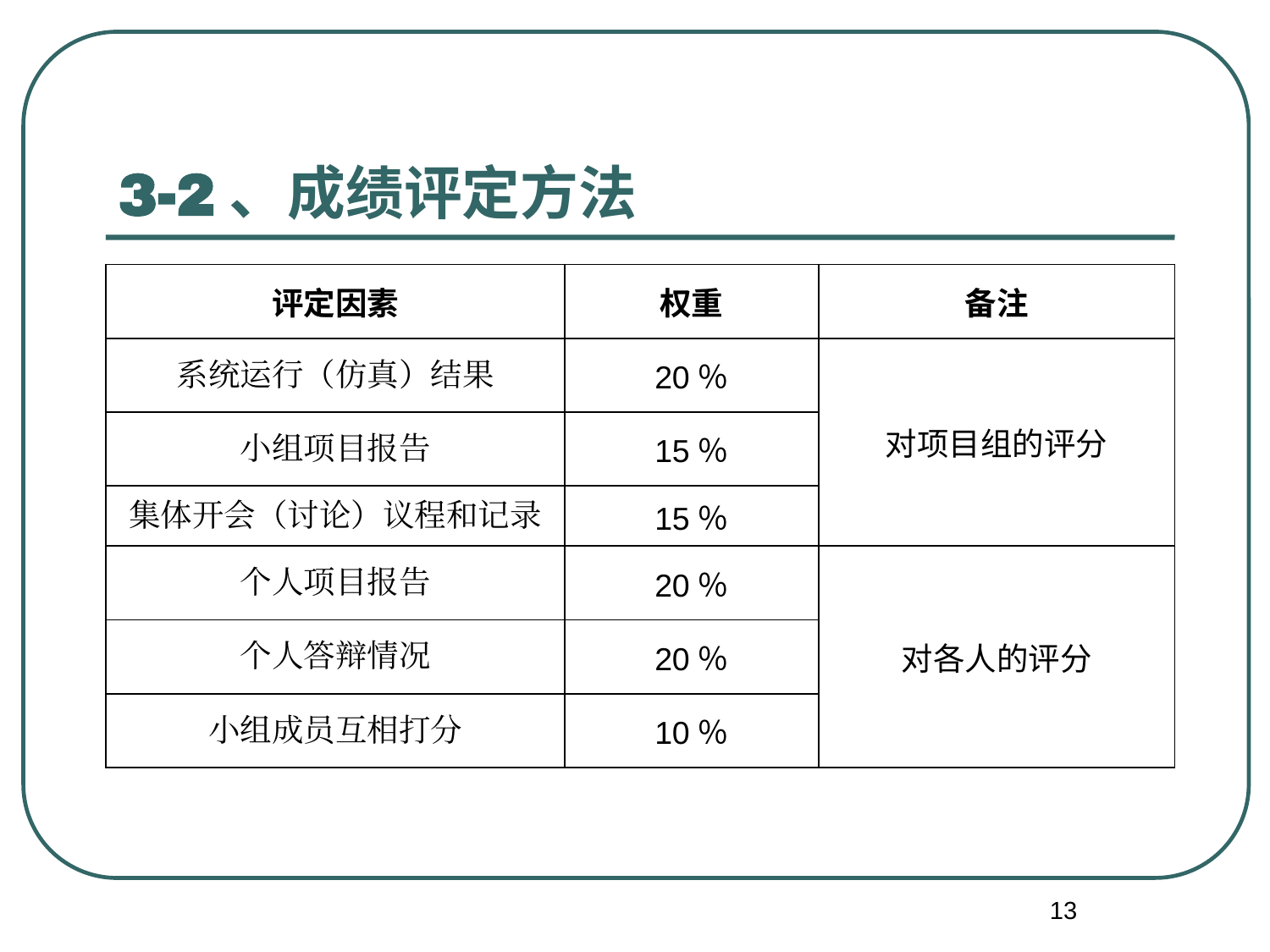

3-2、成绩评定方法
| 评定因素 | 权重 | 备注 |
| --- | --- | --- |
| 系统运行（仿真）结果 | 20％ | 对项目组的评分 |
| 小组项目报告 | 15％ |  |
| 集体开会（讨论）议程和记录 | 15％ |  |
| 个人项目报告 | 20％ | 对各人的评分 |
| 个人答辩情况 | 20％ |  |
| 小组成员互相打分 | 10％ |  |
13